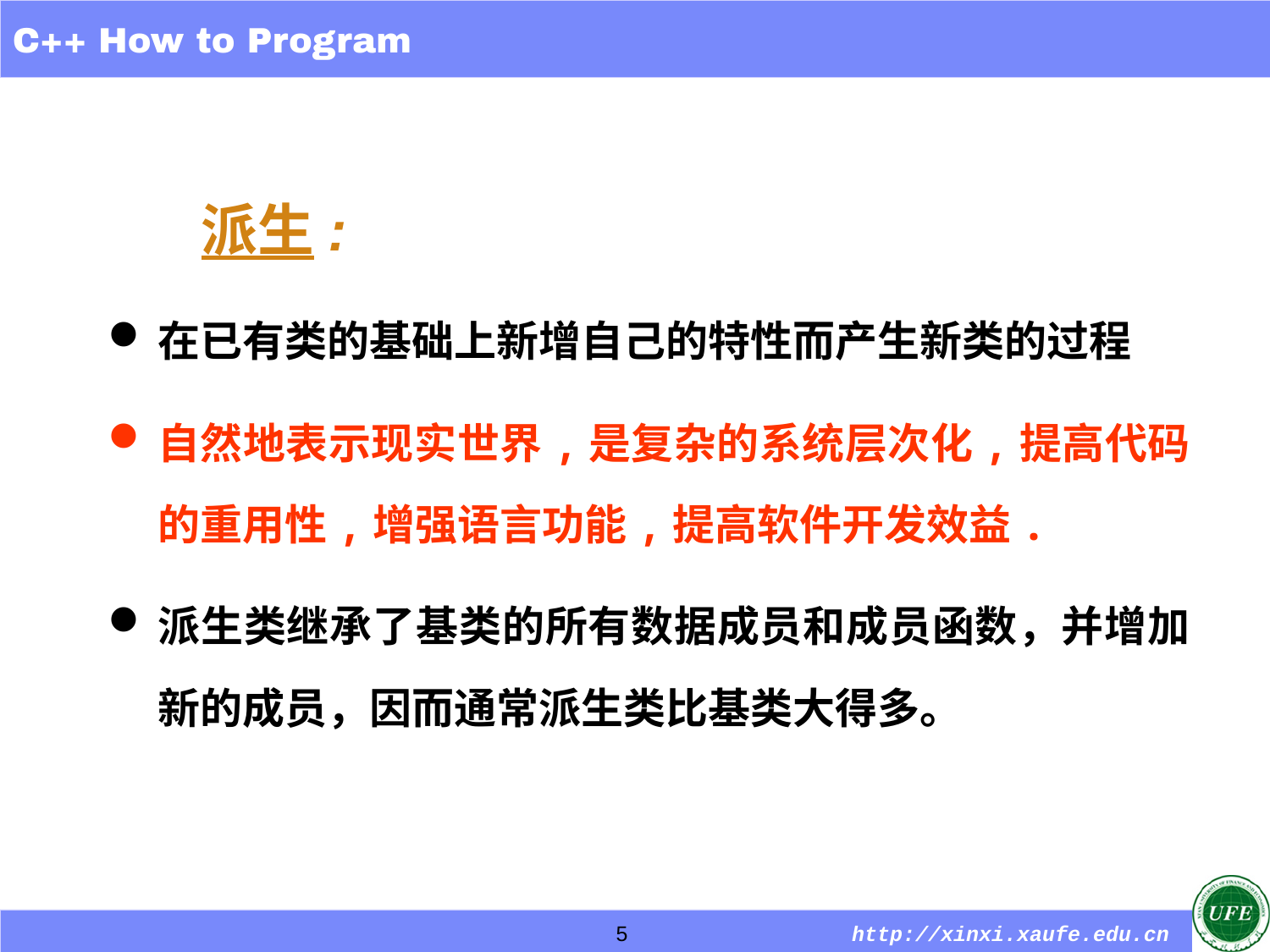

派生:
在已有类的基础上新增自己的特性而产生新类的过程
自然地表示现实世界,是复杂的系统层次化,提高代码的重用性,增强语言功能,提高软件开发效益.
派生类继承了基类的所有数据成员和成员函数，并增加新的成员，因而通常派生类比基类大得多。
5